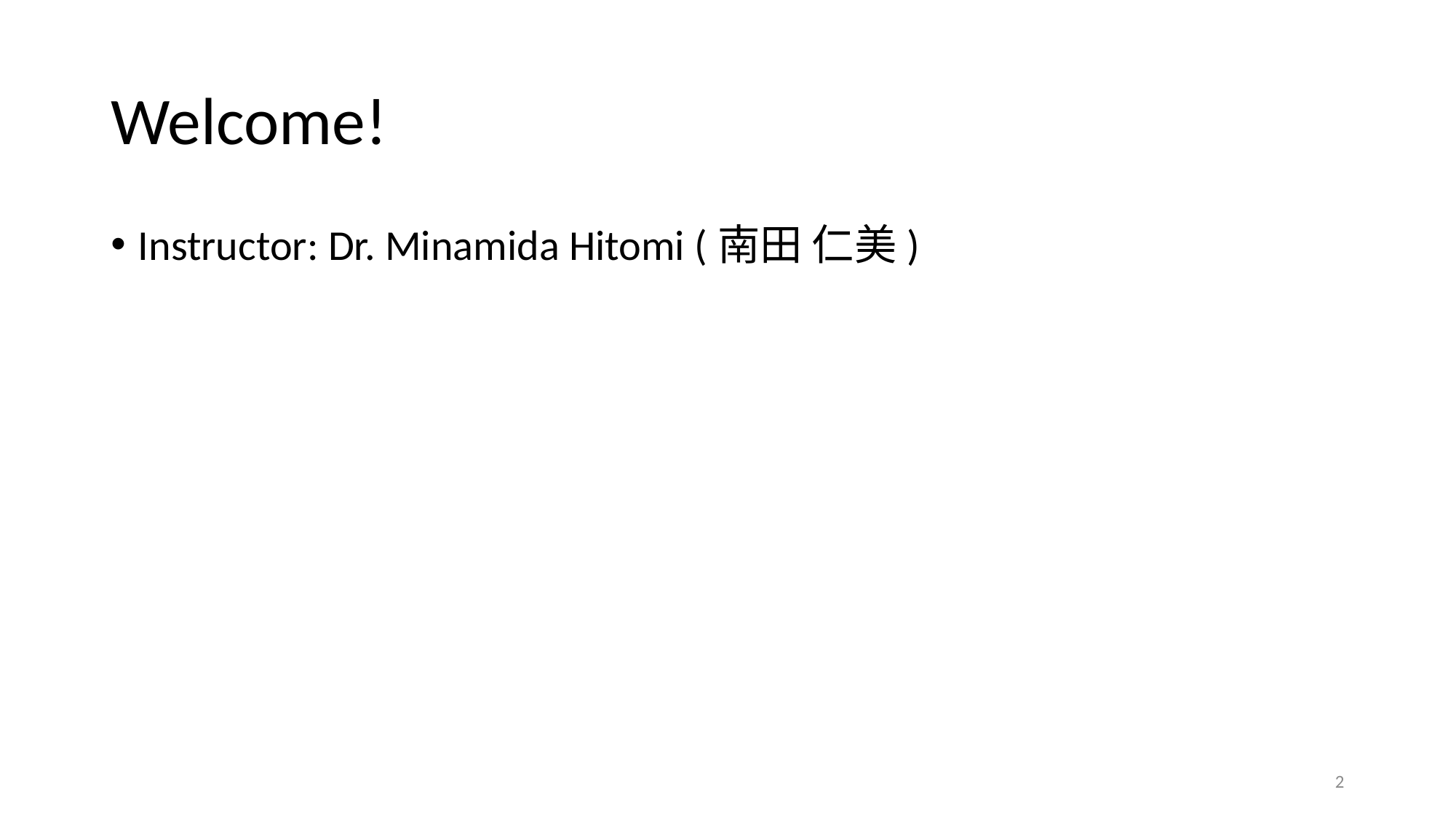

# Welcome!
Instructor: Dr. Minamida Hitomi (南田 仁美)

2